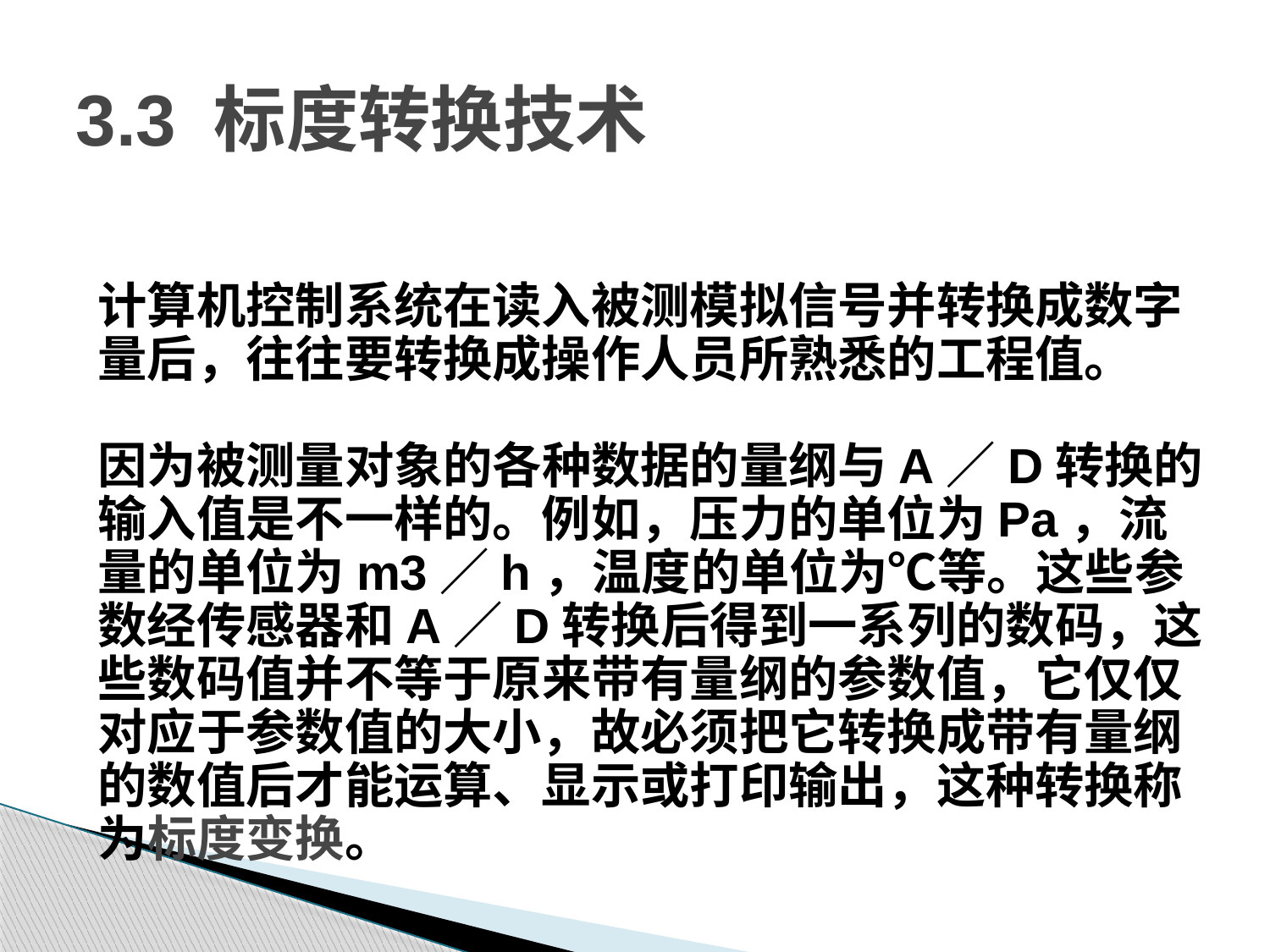

# 3.3 标度转换技术
	计算机控制系统在读入被测模拟信号并转换成数字量后，往往要转换成操作人员所熟悉的工程值。

	因为被测量对象的各种数据的量纲与A／D转换的输入值是不一样的。例如，压力的单位为Pa，流量的单位为m3／h，温度的单位为℃等。这些参数经传感器和A／D转换后得到一系列的数码，这些数码值并不等于原来带有量纲的参数值，它仅仅对应于参数值的大小，故必须把它转换成带有量纲的数值后才能运算、显示或打印输出，这种转换称为标度变换。